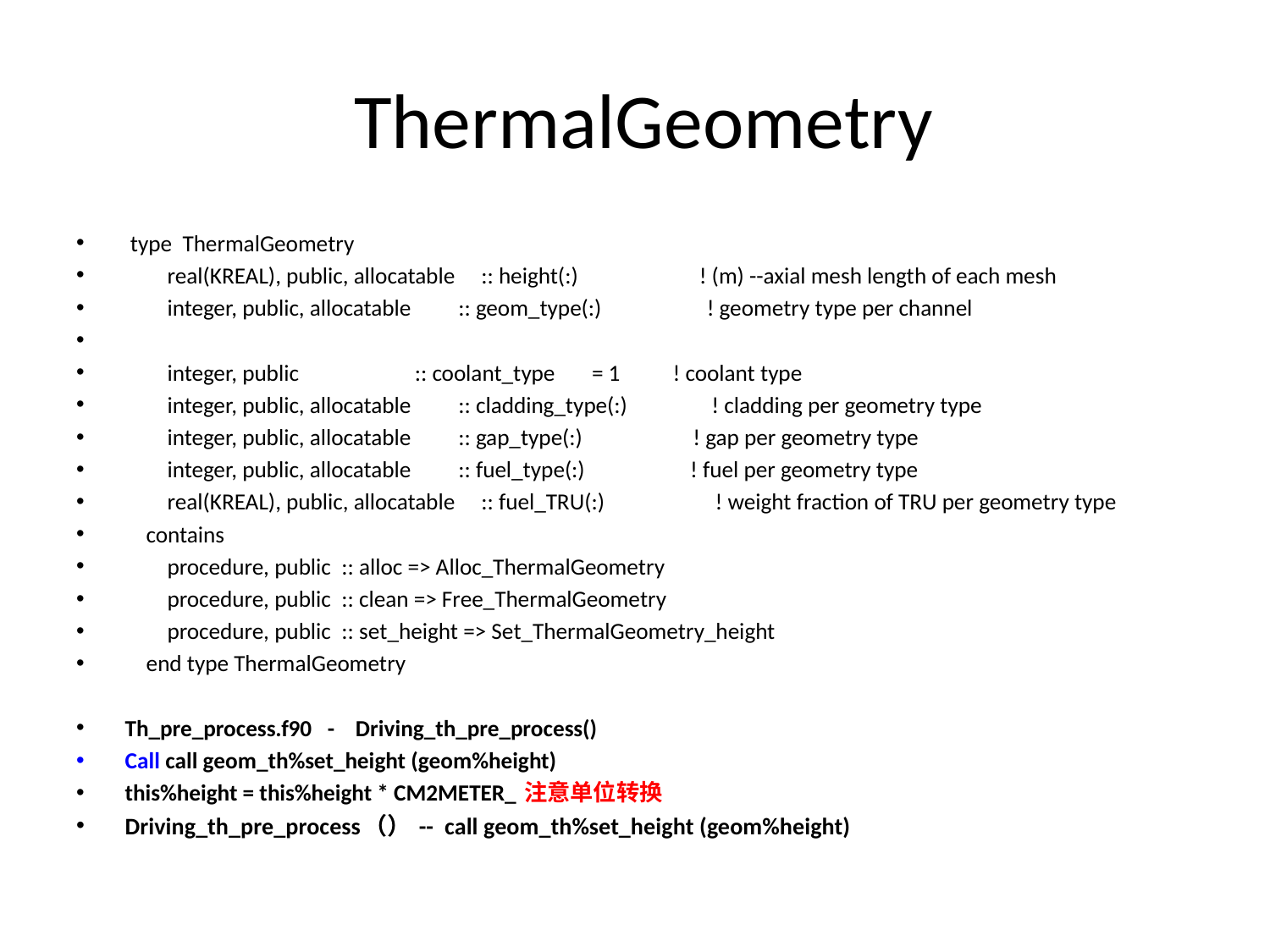

# ThermalGeometry
 type  ThermalGeometry
        real(KREAL), public, allocatable     :: height(:)                       ! (m) --axial mesh length of each mesh
        integer, public, allocatable         :: geom_type(:)                    ! geometry type per channel

        integer, public                      :: coolant_type       = 1          ! coolant type
        integer, public, allocatable         :: cladding_type(:)                ! cladding per geometry type
        integer, public, allocatable         :: gap_type(:)                     ! gap per geometry type
        integer, public, allocatable         :: fuel_type(:)                    ! fuel per geometry type
        real(KREAL), public, allocatable     :: fuel_TRU(:)                     ! weight fraction of TRU per geometry type
    contains
        procedure, public  :: alloc => Alloc_ThermalGeometry
        procedure, public  :: clean => Free_ThermalGeometry
        procedure, public  :: set_height => Set_ThermalGeometry_height
    end type ThermalGeometry

Th_pre_process.f90   -    Driving_th_pre_process()
Call call geom_th%set_height (geom%height)
this%height = this%height * CM2METER_ 注意单位转换
Driving_th_pre_process（） --  call geom_th%set_height (geom%height)